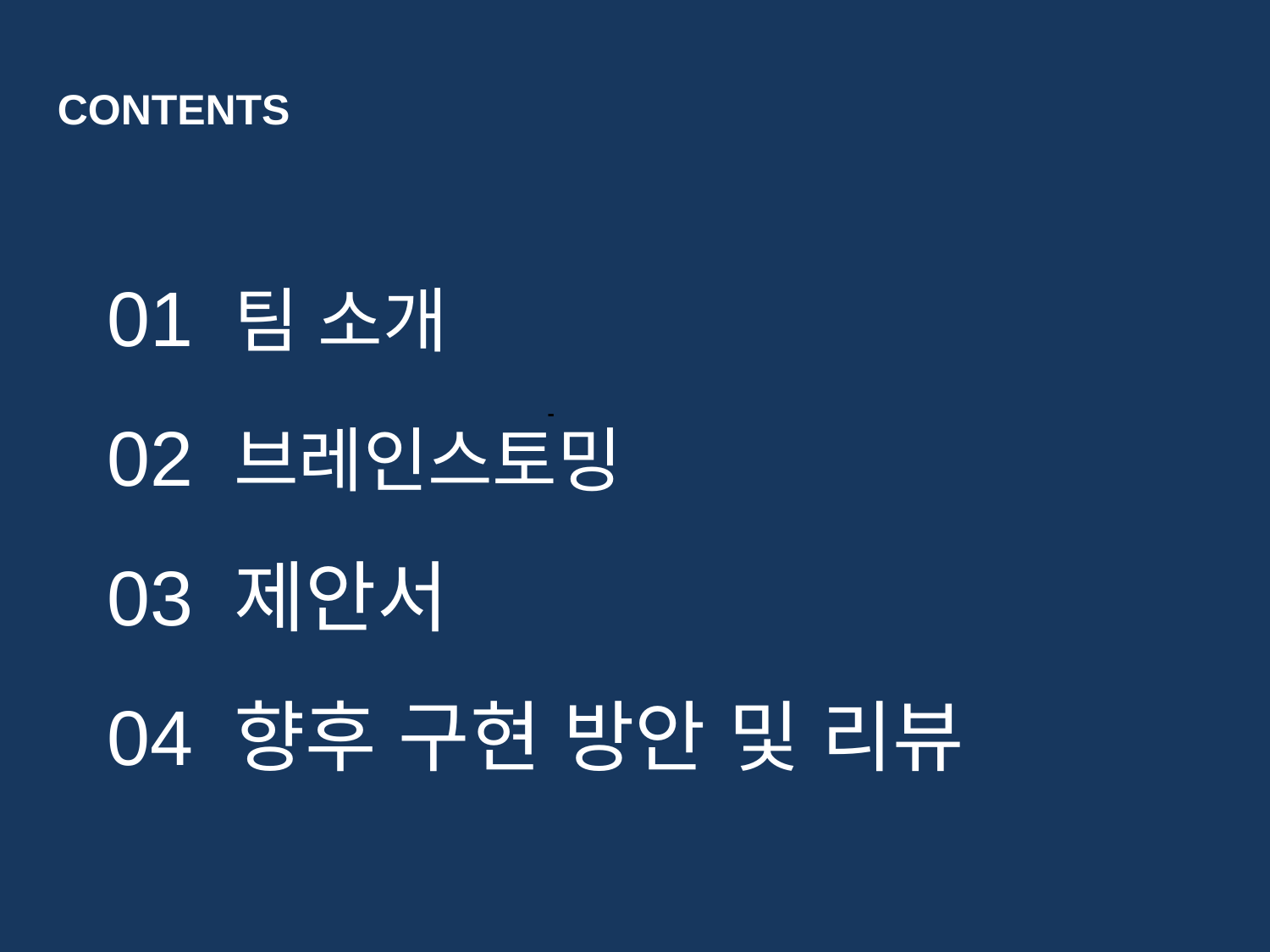

CONTENTS
01 팀 소개
02 브레인스토밍
03 제안서
04 향후 구현 방안 및 리뷰
-
-